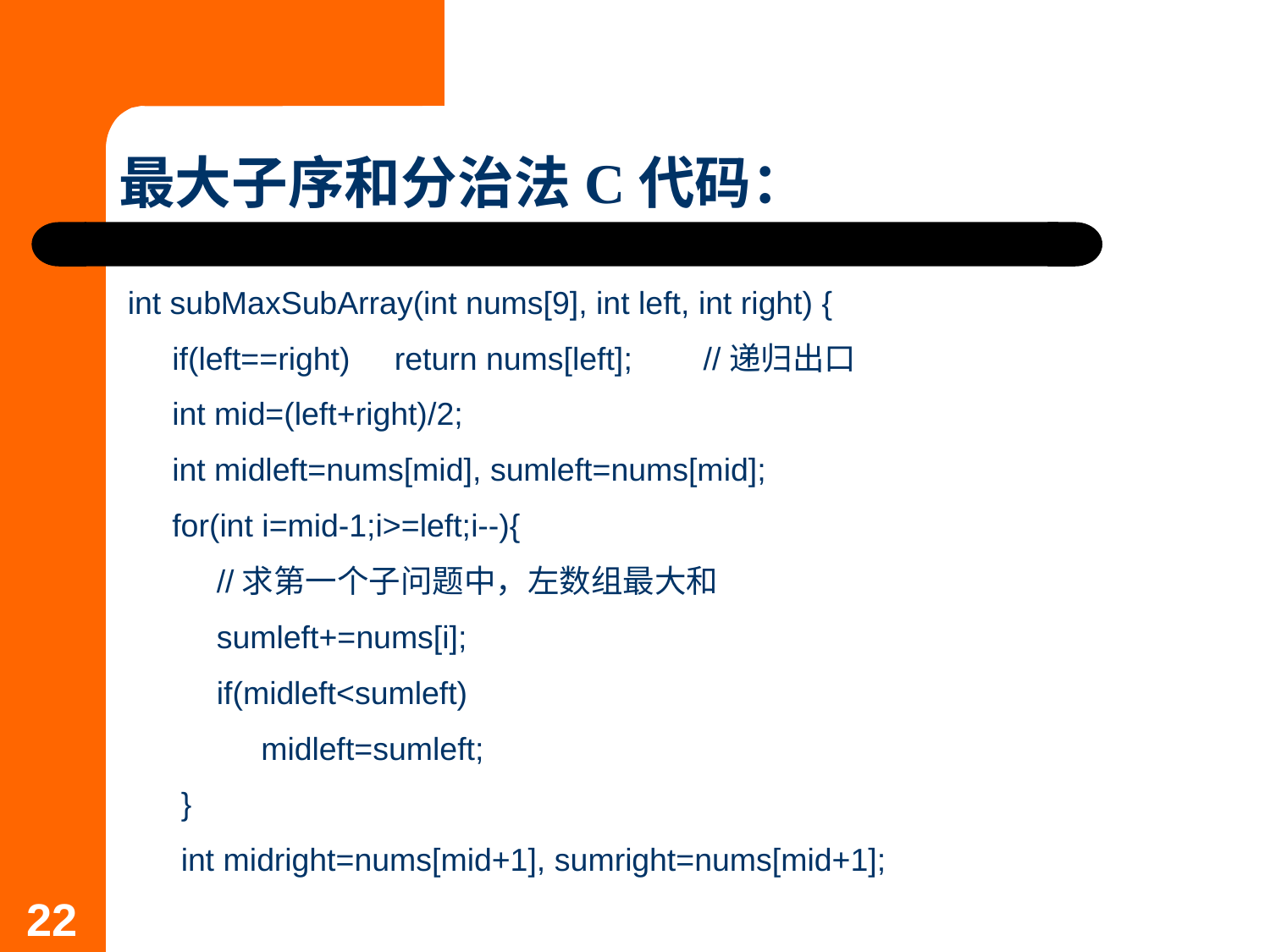

# 最大子序和分治法C代码：
int subMaxSubArray(int nums[9], int left, int right) {
     if(left==right)     return nums[left];        //递归出口
     int mid=(left+right)/2;
     int midleft=nums[mid], sumleft=nums[mid];
     for(int i=mid-1;i>=left;i--){
          //求第一个子问题中，左数组最大和
          sumleft+=nums[i];
          if(midleft<sumleft)
               midleft=sumleft;
      }
      int midright=nums[mid+1], sumright=nums[mid+1];
22